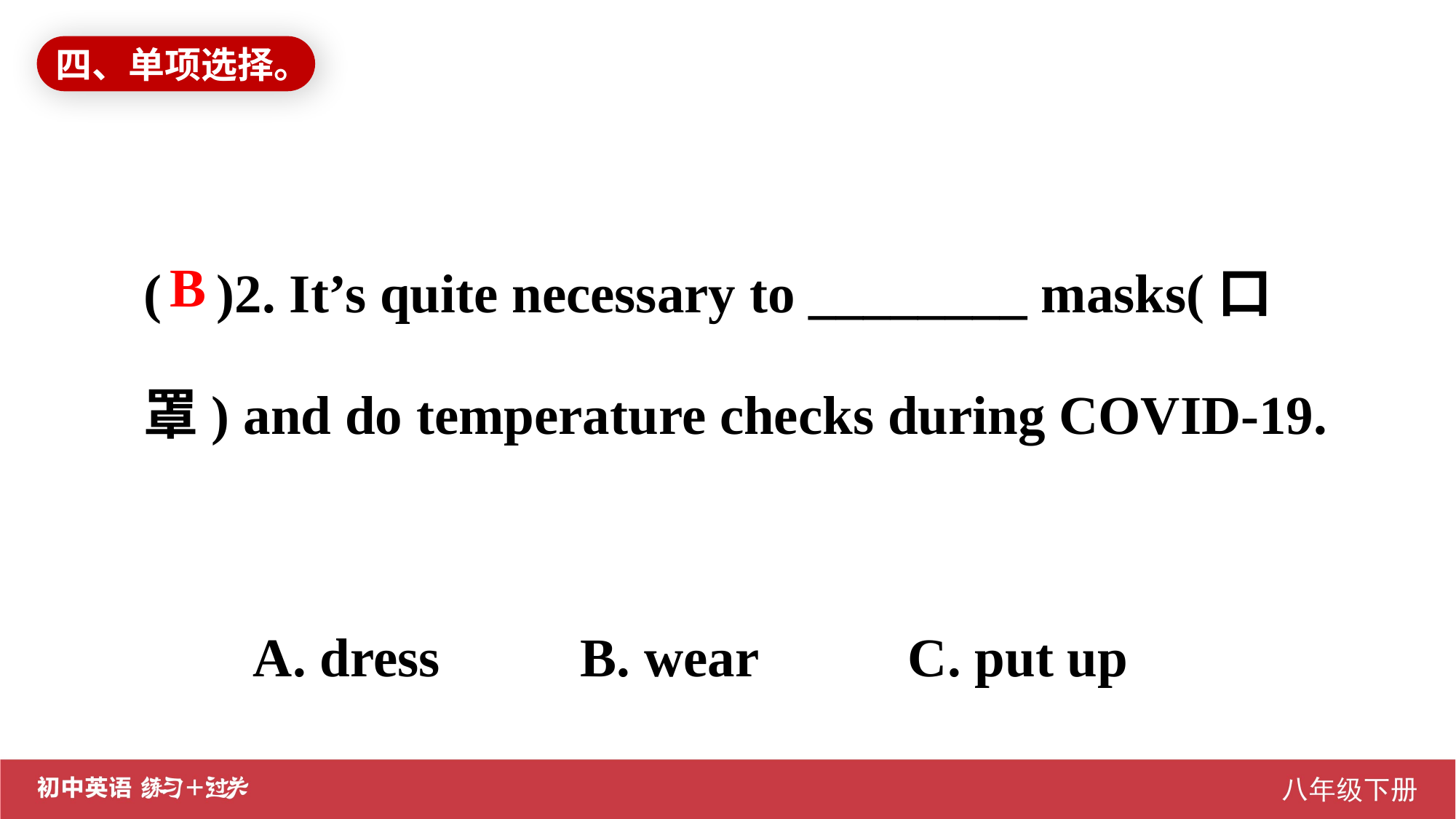

四、单项选择。
(    )2. It’s quite necessary to ________ masks(口罩) and do temperature checks during COVID-19.
	A. dress		B. wear		C. put up
B